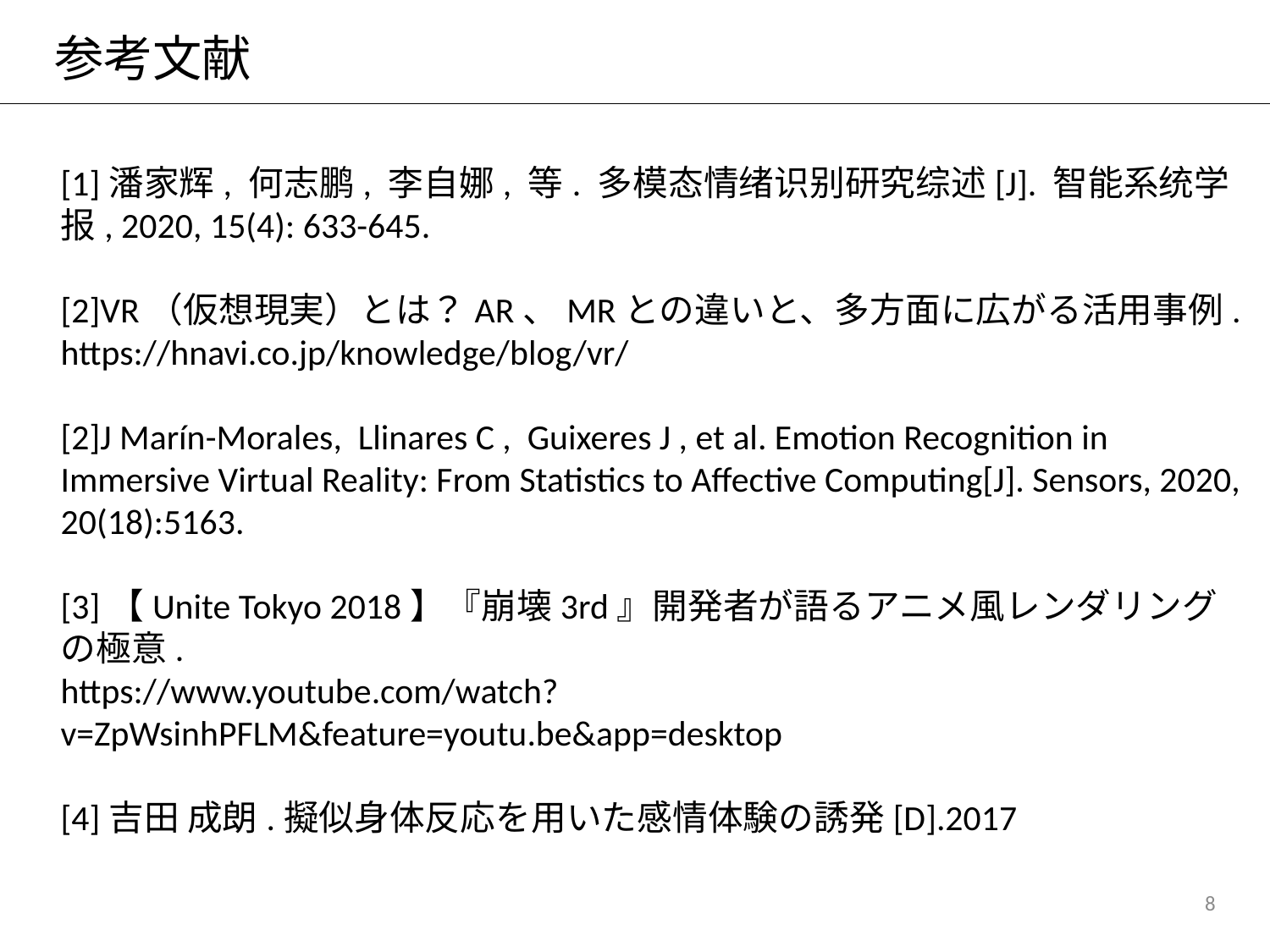

# 参考文献
[1]潘家辉, 何志鹏, 李自娜, 等. 多模态情绪识别研究综述[J]. 智能系统学报, 2020, 15(4): 633-645.

[2]VR（仮想現実）とは？AR、MRとの違いと、多方面に広がる活用事例.
https://hnavi.co.jp/knowledge/blog/vr/

[2]J Marín-Morales,  Llinares C ,  Guixeres J , et al. Emotion Recognition in Immersive Virtual Reality: From Statistics to Affective Computing[J]. Sensors, 2020, 20(18):5163.

[3]【Unite Tokyo 2018】『崩壊3rd』開発者が語るアニメ風レンダリングの極意.
https://www.youtube.com/watch?v=ZpWsinhPFLM&feature=youtu.be&app=desktop

[4]吉田 成朗.擬似身体反応を用いた感情体験の誘発[D].2017